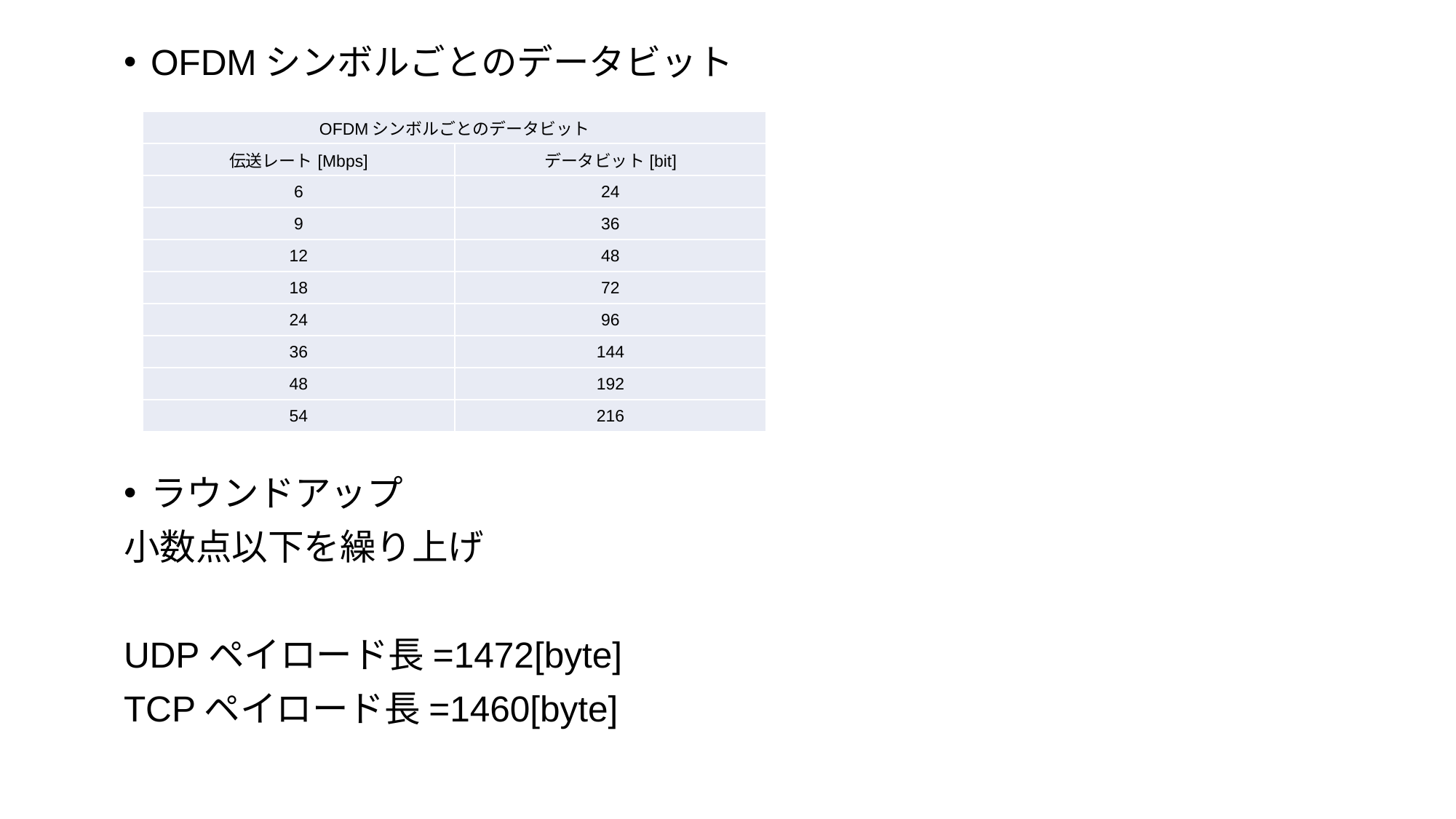

OFDMシンボルごとのデータビット

ラウンドアップ
小数点以下を繰り上げ

UDPペイロード長=1472[byte]
TCPペイロード長=1460[byte]
| OFDMシンボルごとのデータビット |  |
| --- | --- |
| 伝送レート[Mbps] | データビット[bit] |
| 6 | 24 |
| 9 | 36 |
| 12 | 48 |
| 18 | 72 |
| 24 | 96 |
| 36 | 144 |
| 48 | 192 |
| 54 | 216 |